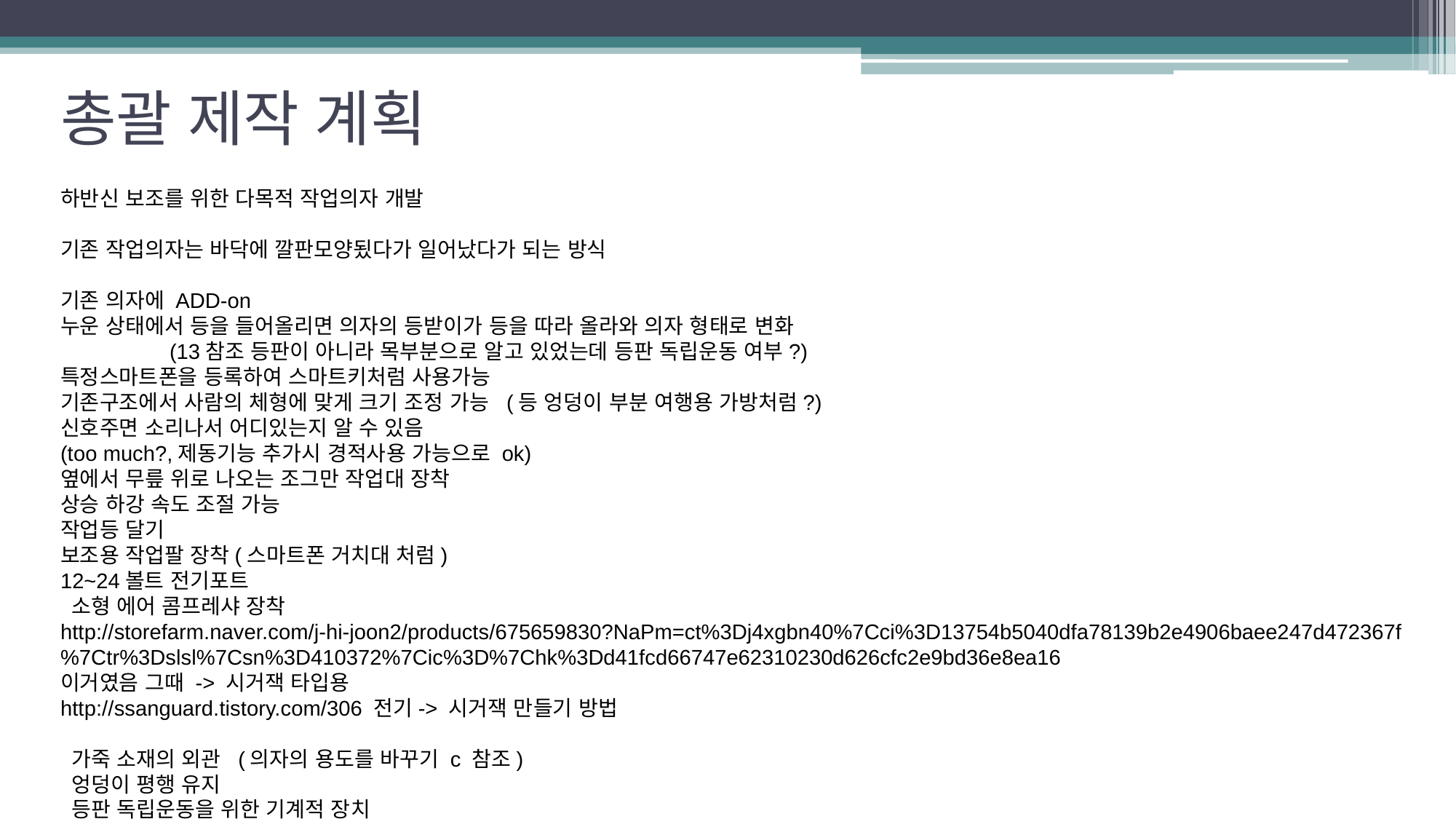

# 총괄 제작 계획
하반신 보조를 위한 다목적 작업의자 개발

기존 작업의자는 바닥에 깔판모양됬다가 일어났다가 되는 방식

기존 의자에 ADD-on
누운 상태에서 등을 들어올리면 의자의 등받이가 등을 따라 올라와 의자 형태로 변화
	(13참조 등판이 아니라 목부분으로 알고 있었는데 등판 독립운동 여부?)
특정스마트폰을 등록하여 스마트키처럼 사용가능
기존구조에서 사람의 체형에 맞게 크기 조정 가능  (등 엉덩이 부분 여행용 가방처럼?)
신호주면 소리나서 어디있는지 알 수 있음
(too much?,제동기능 추가시 경적사용 가능으로 ok)
옆에서 무릎 위로 나오는 조그만 작업대 장착
상승 하강 속도 조절 가능
작업등 달기
보조용 작업팔 장착(스마트폰 거치대 처럼)
12~24볼트 전기포트
 소형 에어 콤프레샤 장착
http://storefarm.naver.com/j-hi-joon2/products/675659830?NaPm=ct%3Dj4xgbn40%7Cci%3D13754b5040dfa78139b2e4906baee247d472367f%7Ctr%3Dslsl%7Csn%3D410372%7Cic%3D%7Chk%3Dd41fcd66747e62310230d626cfc2e9bd36e8ea16
이거였음 그때 -> 시거잭 타입용
http://ssanguard.tistory.com/306 전기-> 시거잭 만들기 방법

 가죽 소재의 외관  (의자의 용도를 바꾸기 c 참조)
 엉덩이 평행 유지
 등판 독립운동을 위한 기계적 장치
 혹여 모터의 위치를 바꿀수 있는가
 라체트 기어의 사용 여부 (고정을 위하여?)
 배터리 및 모터 장착부 추가 구상
 배터리량 체크 (눈에 잘보이게)
.
의자의 용도를 바꾸기
작업 의자가 아닌 휠체어로 사용목적 변경 : 뒷부분의 바퀴를 전동휠체어 바퀴로 바꾸고 구동장치도 추가하여 전동휠체어로 쓸 수 있게 한다. 전동휠체어에 장애인들이 타기 어려운데 의자가 바닥에 누운 침대형태로 변화할 수 있다면 타기 훨씬 쉬울것이다.
의자에서 의료기기 연동 기능 추가 (의료기기라 하면 무엇을 뜯하는가?)맥박
제동기능 추가 (전륜 후륜)
시트 메모리폼    (ADD-on의 11 참조)
비상연락버튼